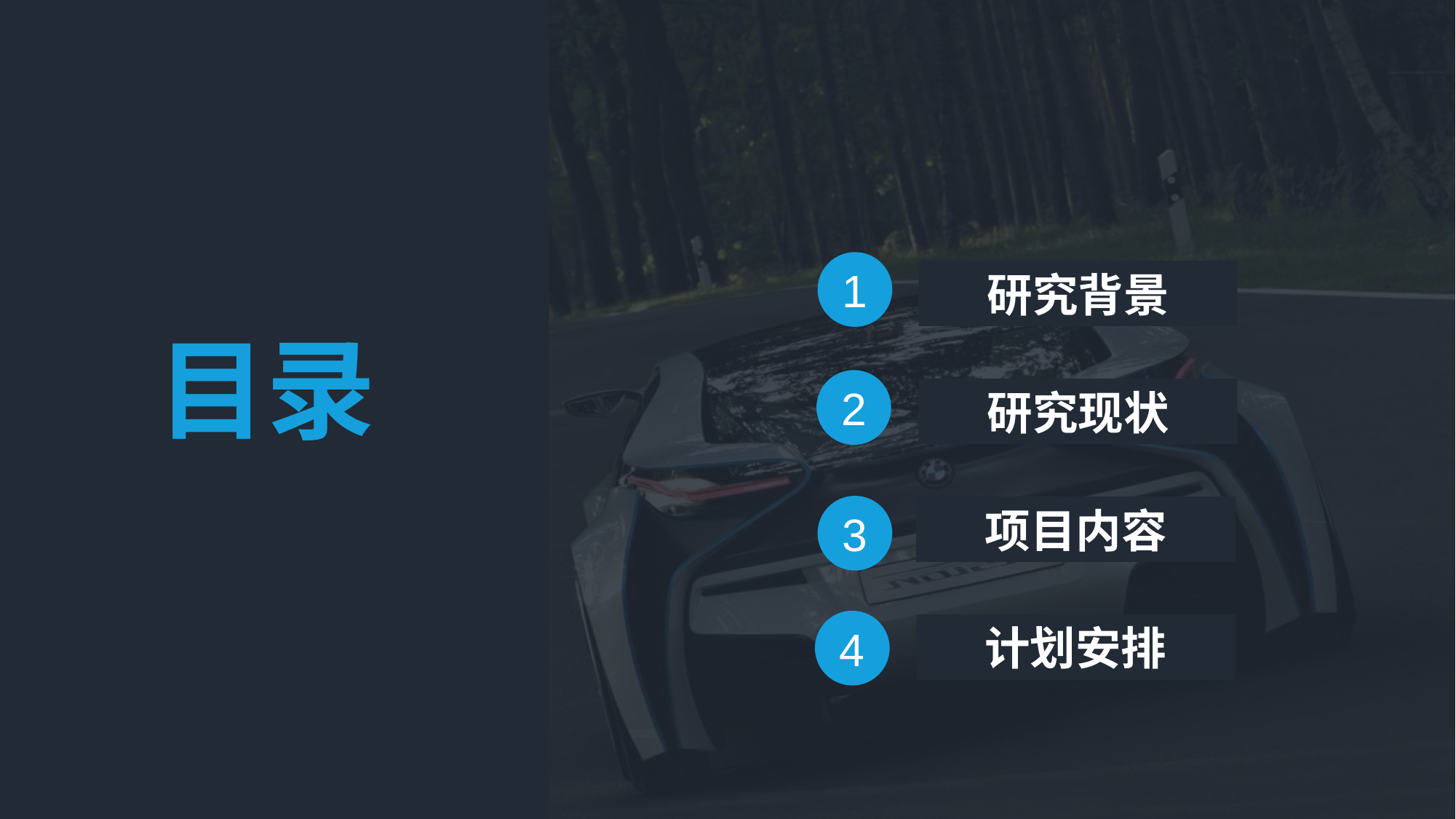

1
研究背景
目录
2
研究现状
3
项目内容
4
计划安排